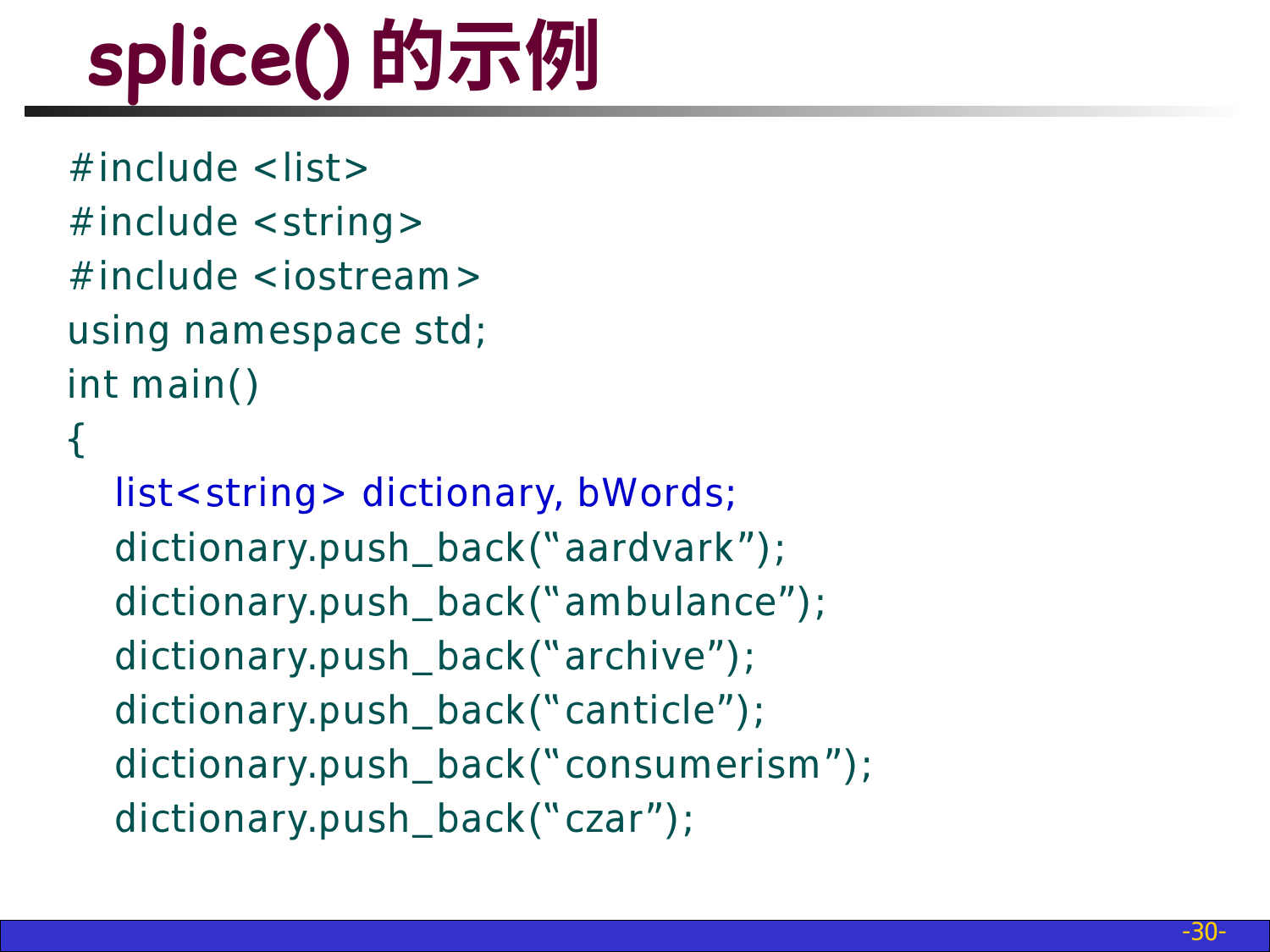

# splice()的示例
#include <list>
#include <string>
#include <iostream>
using namespace std;
int main()
{
	list<string> dictionary, bWords;
	dictionary.push_back(“aardvark”);
	dictionary.push_back(“ambulance”);
	dictionary.push_back(“archive”);
	dictionary.push_back(“canticle”);
	dictionary.push_back(“consumerism”);
	dictionary.push_back(“czar”);
-30-